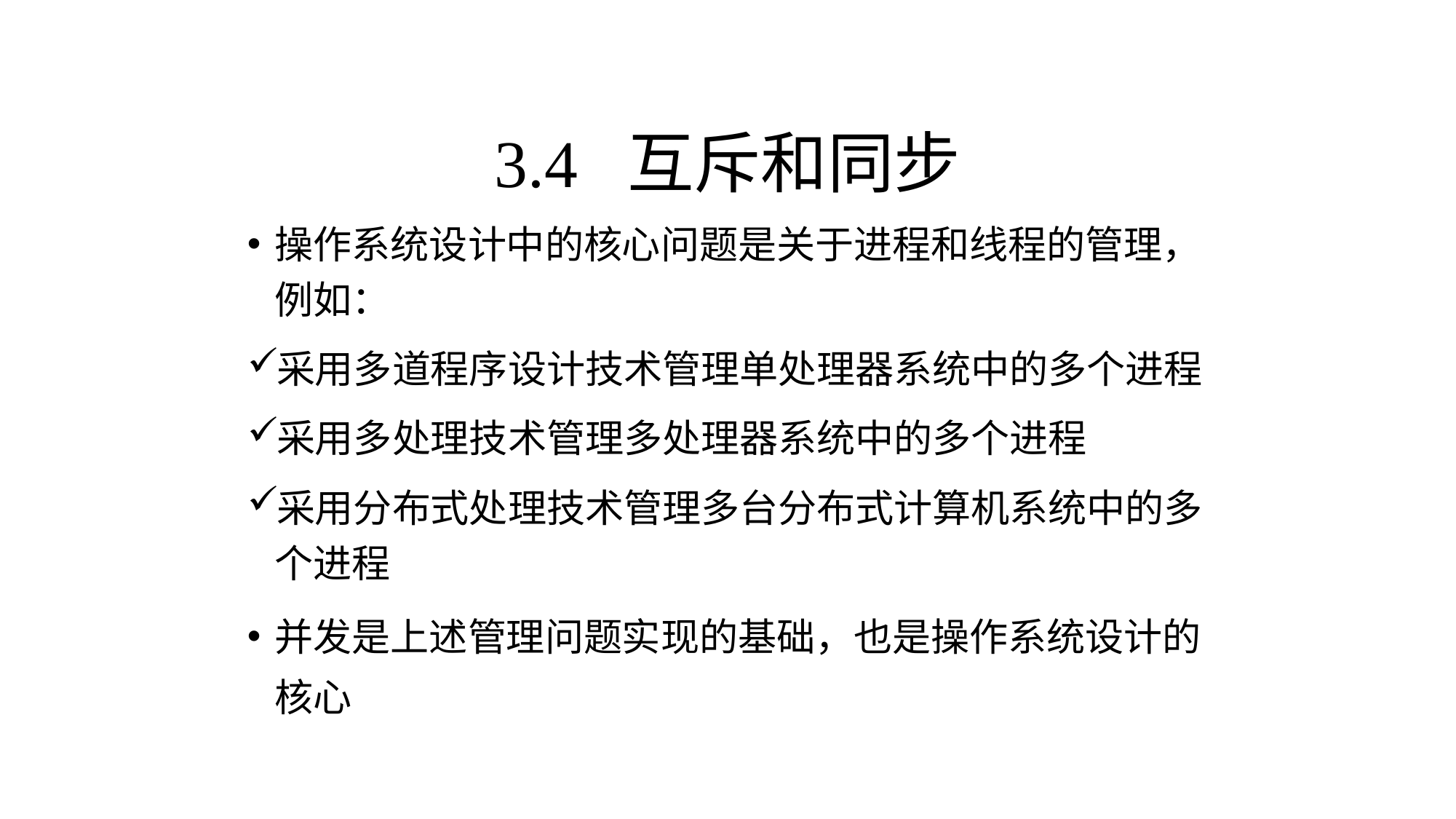

3.4  互斥和同步
操作系统设计中的核心问题是关于进程和线程的管理，例如：
采用多道程序设计技术管理单处理器系统中的多个进程
采用多处理技术管理多处理器系统中的多个进程
采用分布式处理技术管理多台分布式计算机系统中的多个进程
并发是上述管理问题实现的基础，也是操作系统设计的核心
1